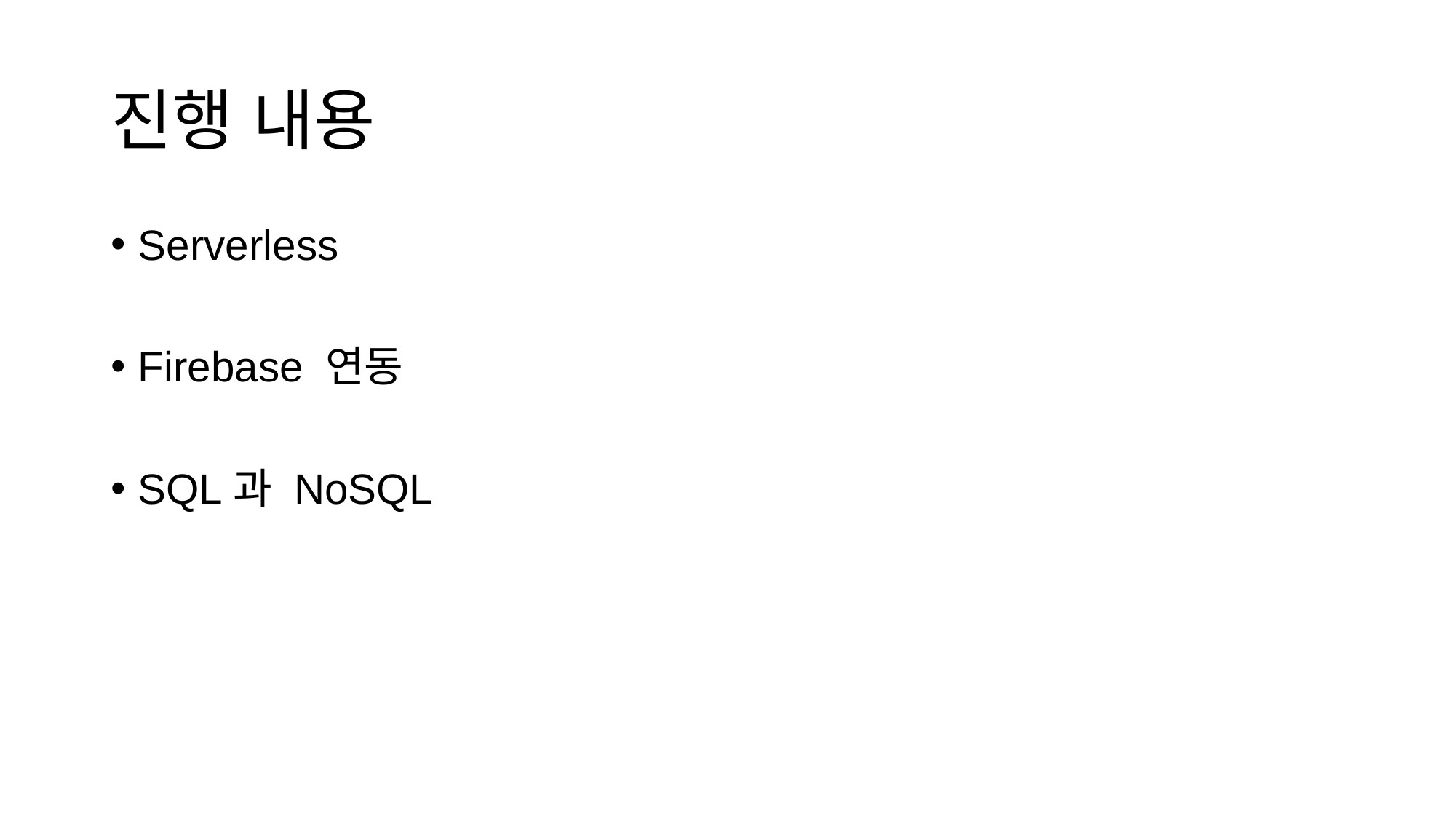

# 진행 내용
Serverless

Firebase 연동

SQL과 NoSQL